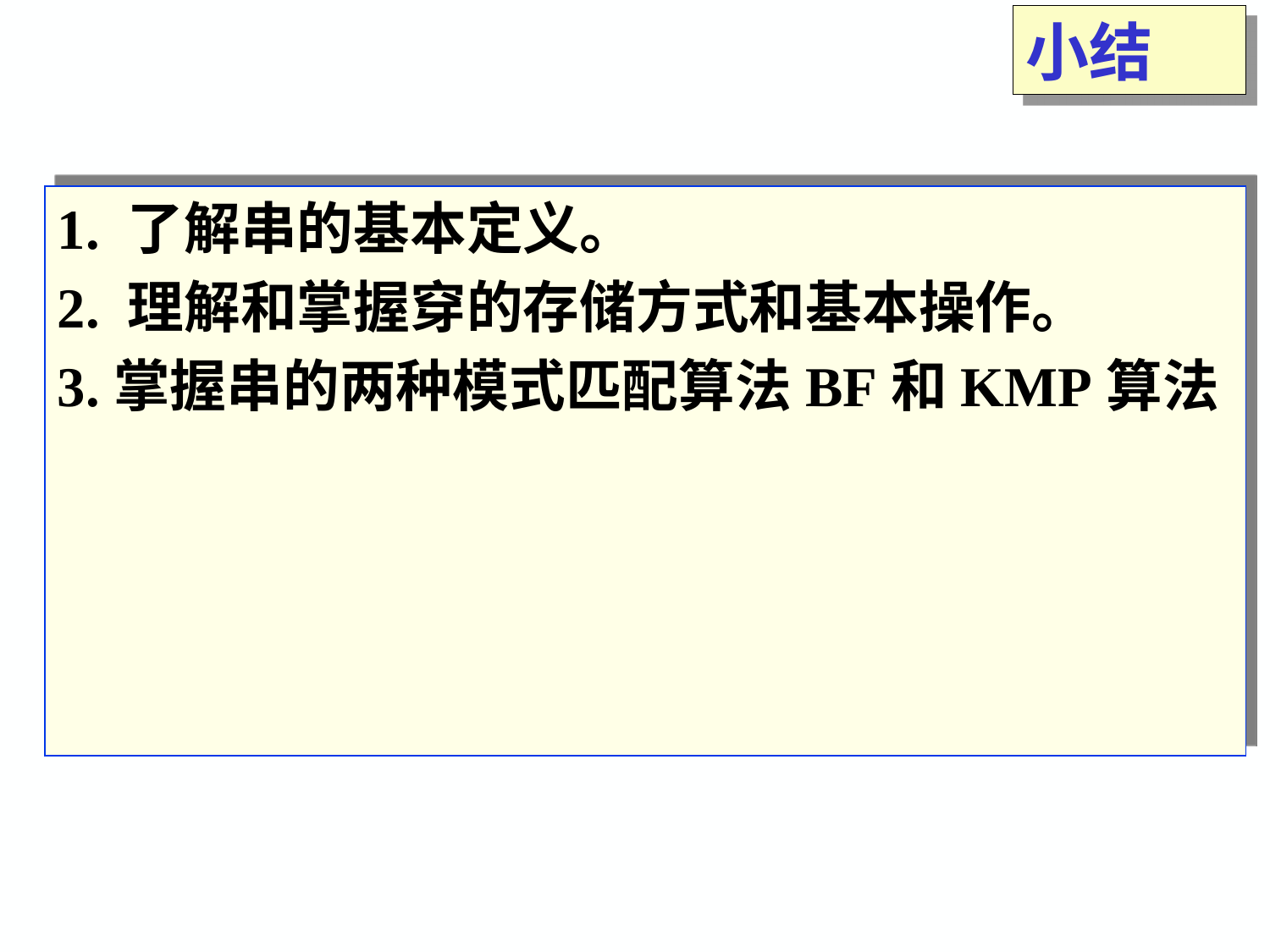

小结
1. 了解串的基本定义。
2. 理解和掌握穿的存储方式和基本操作。
3.掌握串的两种模式匹配算法BF和KMP算法